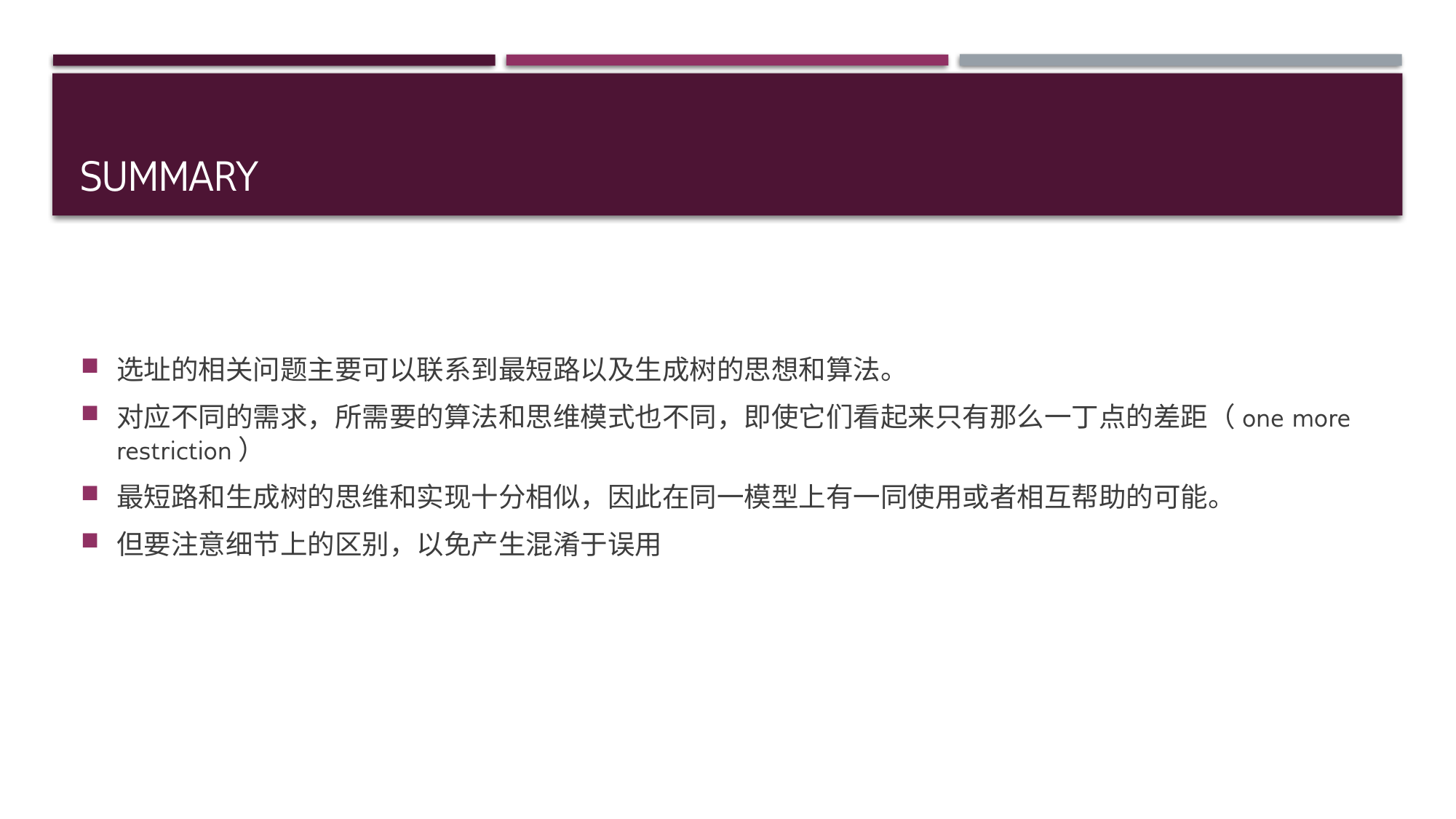

# summary
选址的相关问题主要可以联系到最短路以及生成树的思想和算法。
对应不同的需求，所需要的算法和思维模式也不同，即使它们看起来只有那么一丁点的差距（one more restriction）
最短路和生成树的思维和实现十分相似，因此在同一模型上有一同使用或者相互帮助的可能。
但要注意细节上的区别，以免产生混淆于误用